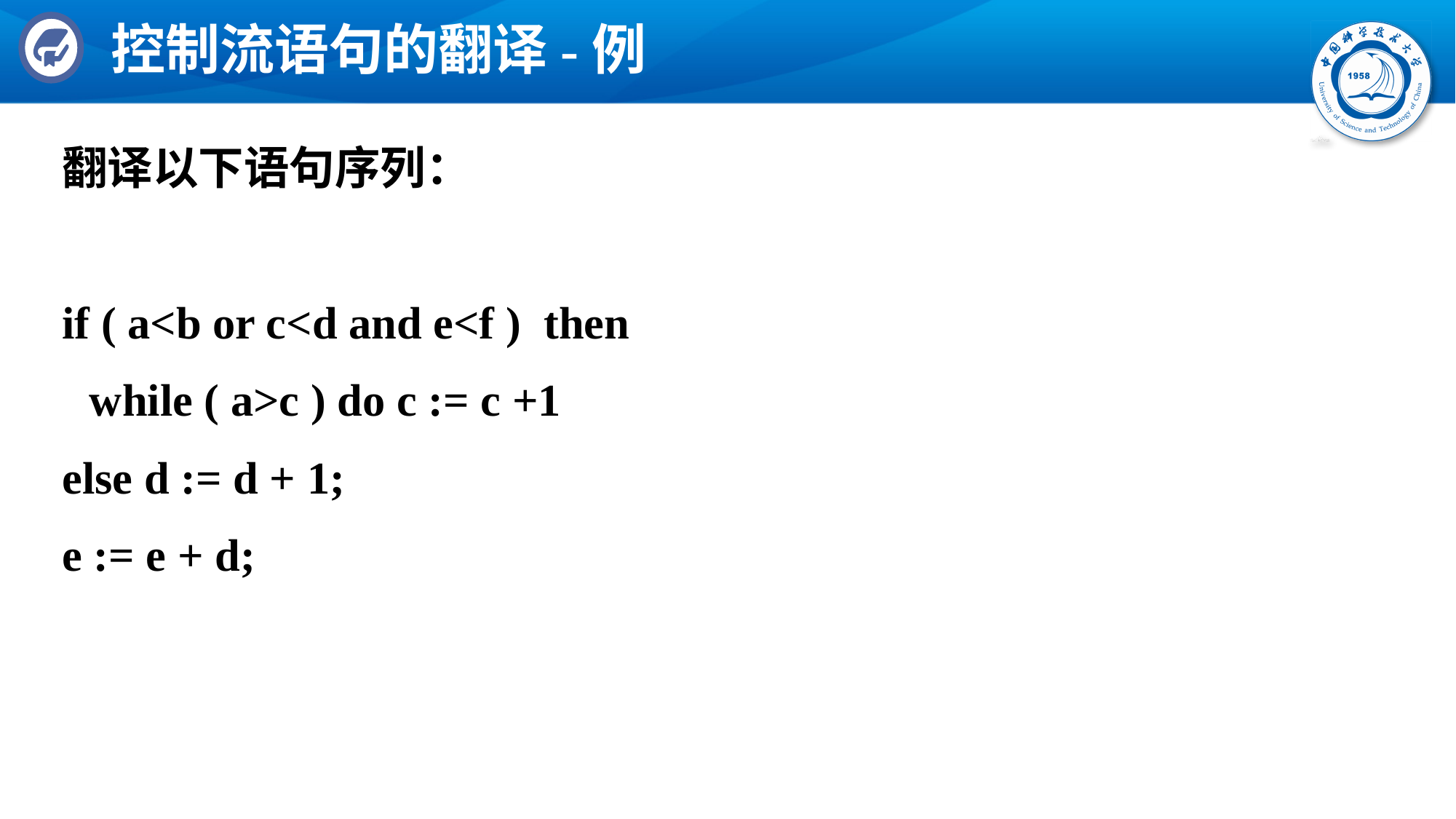

# 控制流语句的翻译-例
翻译以下语句序列：

if ( a<b or c<d and e<f )  then
	while ( a>c ) do c := c +1
else d := d + 1;
e := e + d;